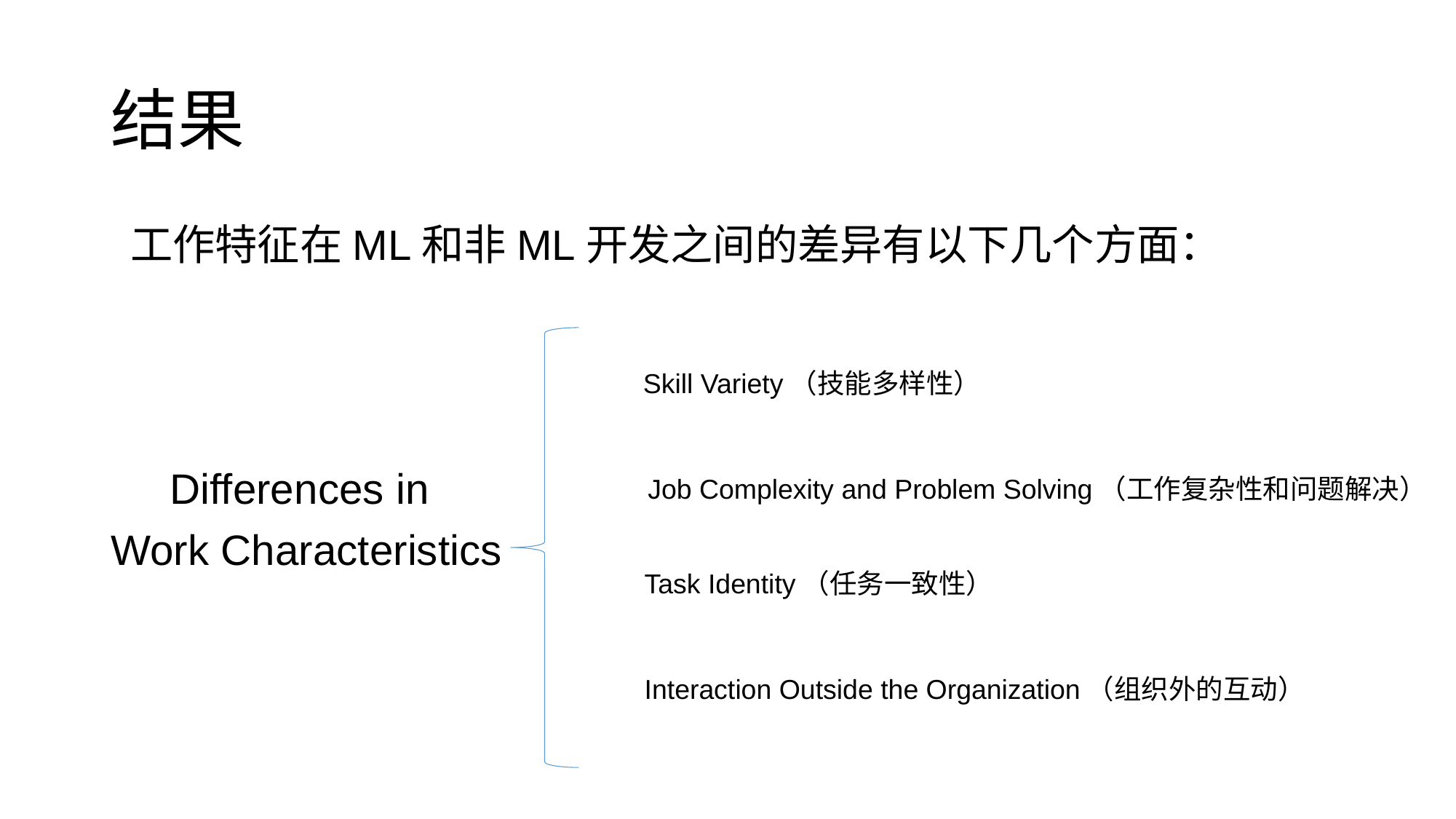

# 结果
 工作特征在ML和非ML开发之间的差异有以下几个方面：

     Differences in
Work Characteristics

Skill Variety（技能多样性）
Job Complexity and Problem Solving（工作复杂性和问题解决）
Task Identity（任务一致性）
Interaction Outside the Organization（组织外的互动）